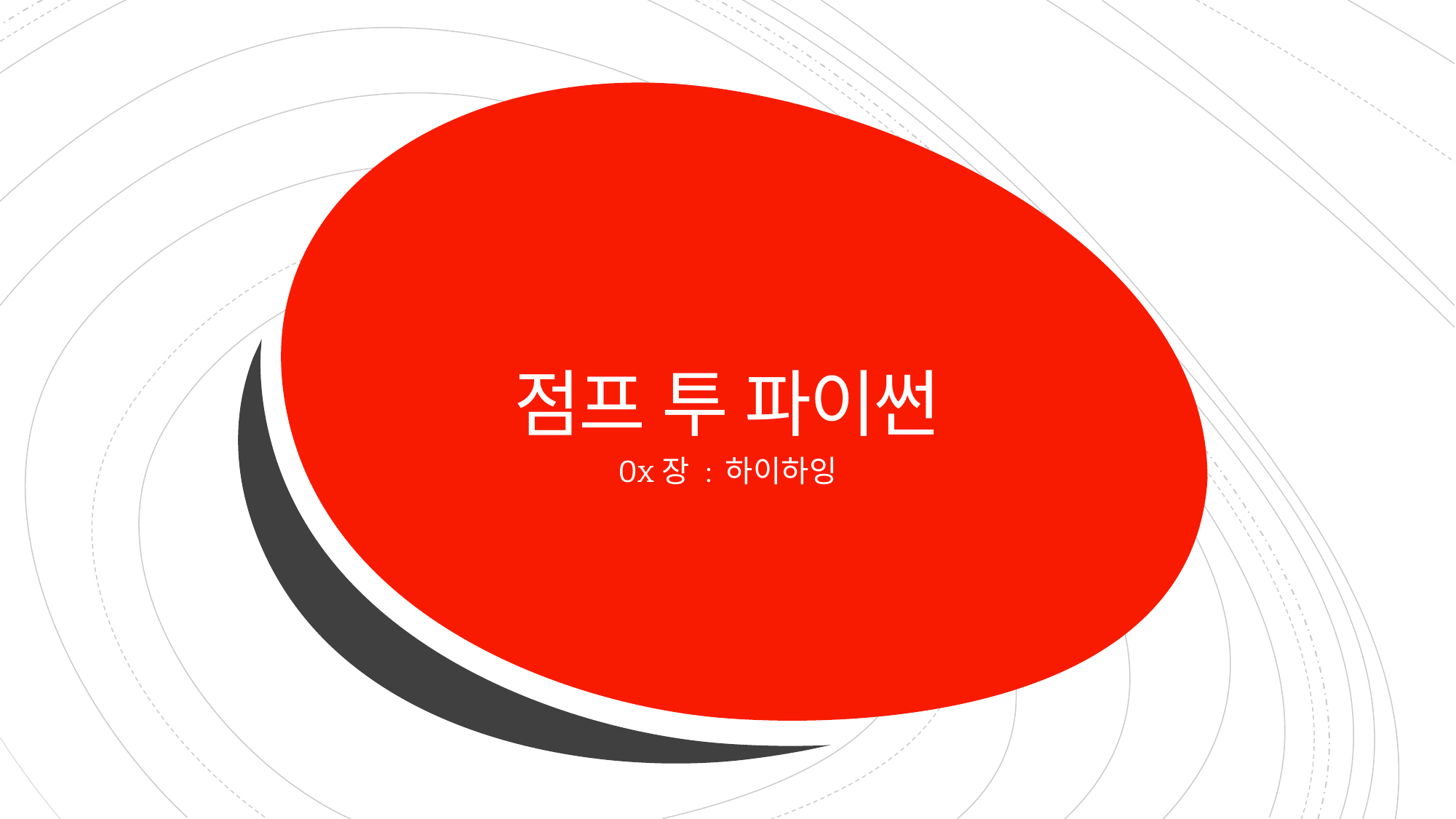

# 점프 투 파이썬

0x장 : 하이하잉